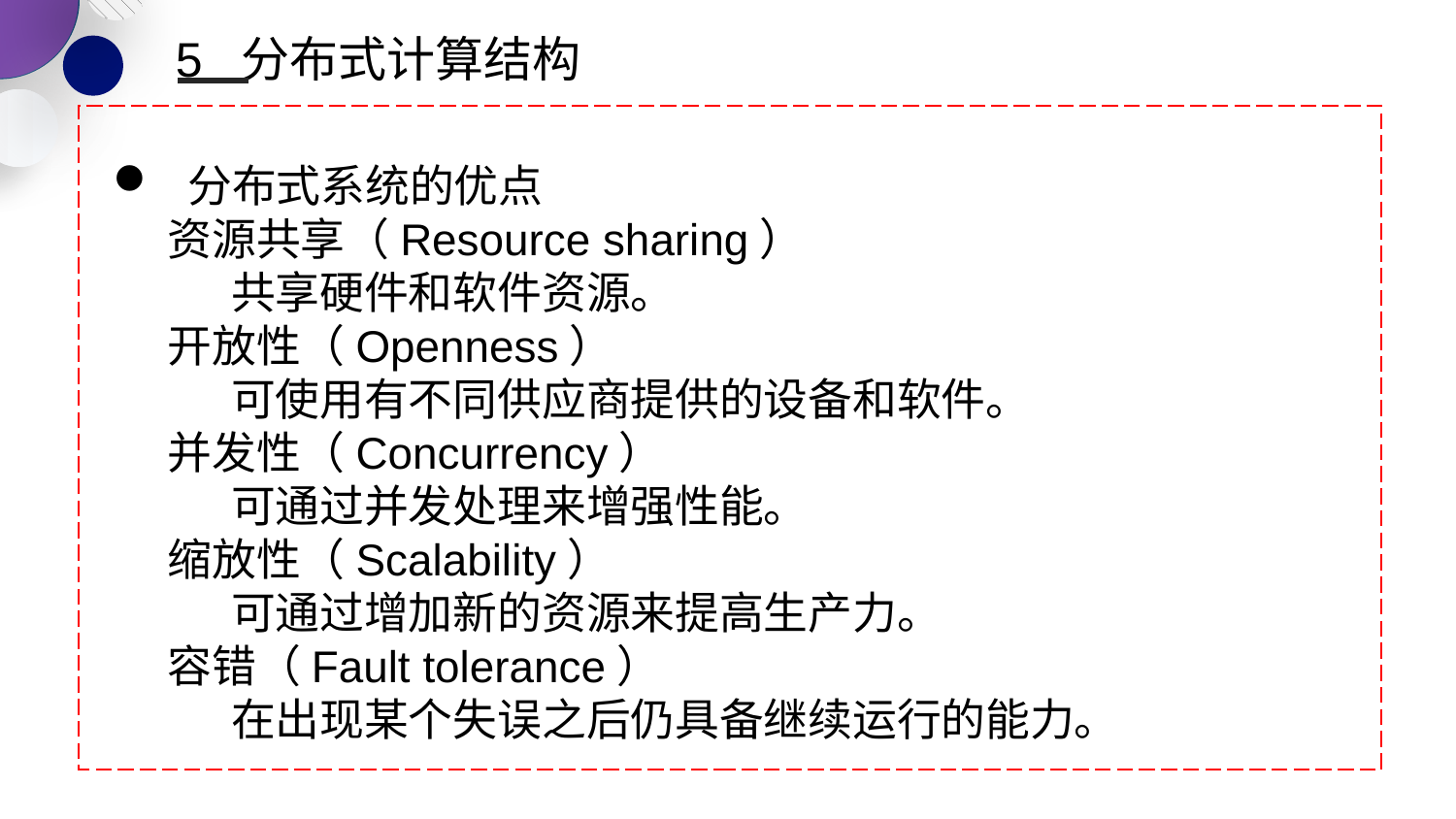

5  分布式计算结构

  分布式系统的优点
资源共享（Resource sharing）
共享硬件和软件资源。
开放性（Openness）
可使用有不同供应商提供的设备和软件。
并发性（Concurrency）
可通过并发处理来增强性能。
缩放性（Scalability）
可通过增加新的资源来提高生产力。
容错（Fault tolerance）
在出现某个失误之后仍具备继续运行的能力。